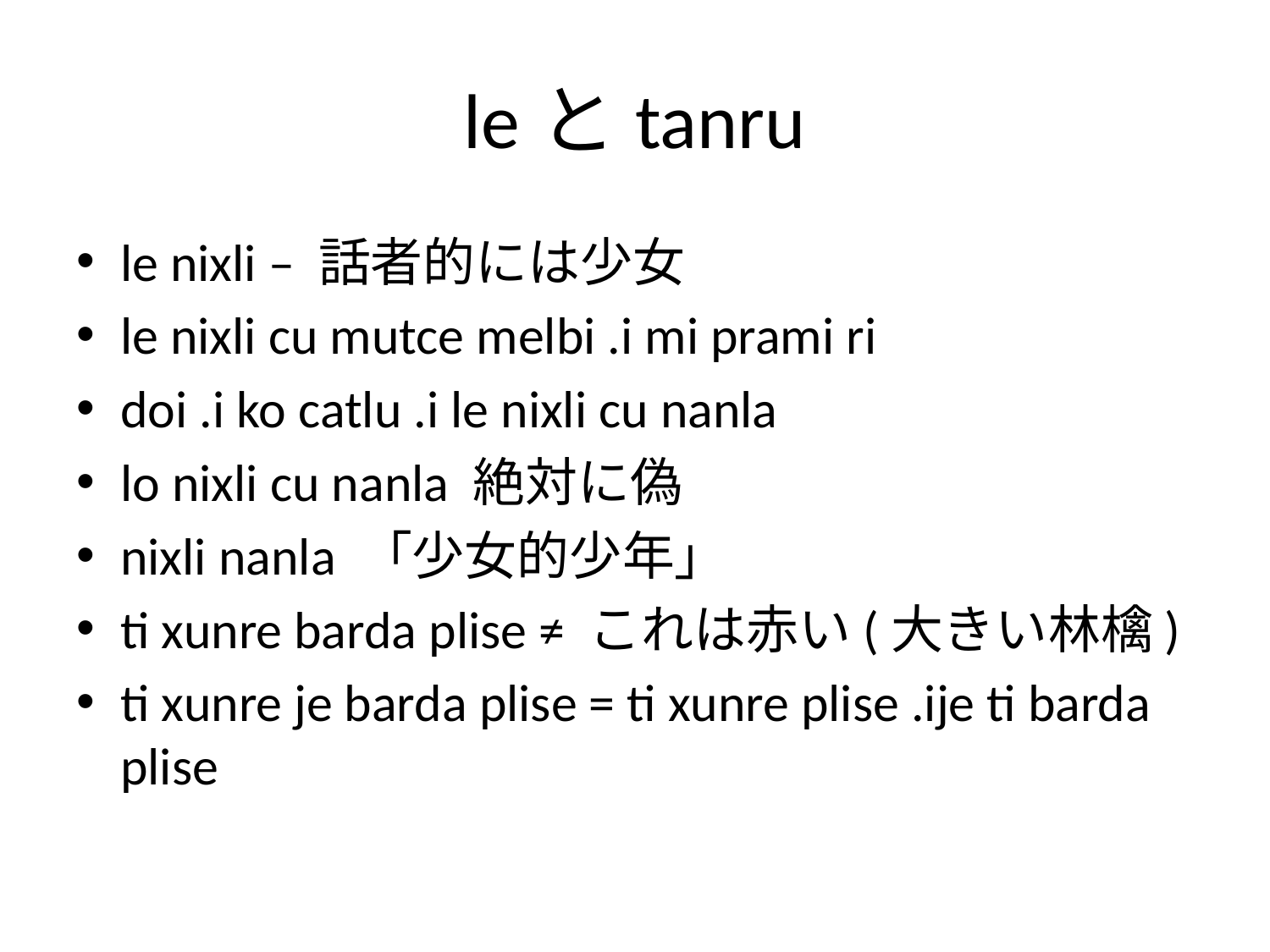

# leとtanru
le nixli – 話者的には少女
le nixli cu mutce melbi .i mi prami ri
doi .i ko catlu .i le nixli cu nanla
lo nixli cu nanla 絶対に偽
nixli nanla 「少女的少年」
ti xunre barda plise ≠ これは赤い(大きい林檎)
ti xunre je barda plise = ti xunre plise .ije ti barda plise